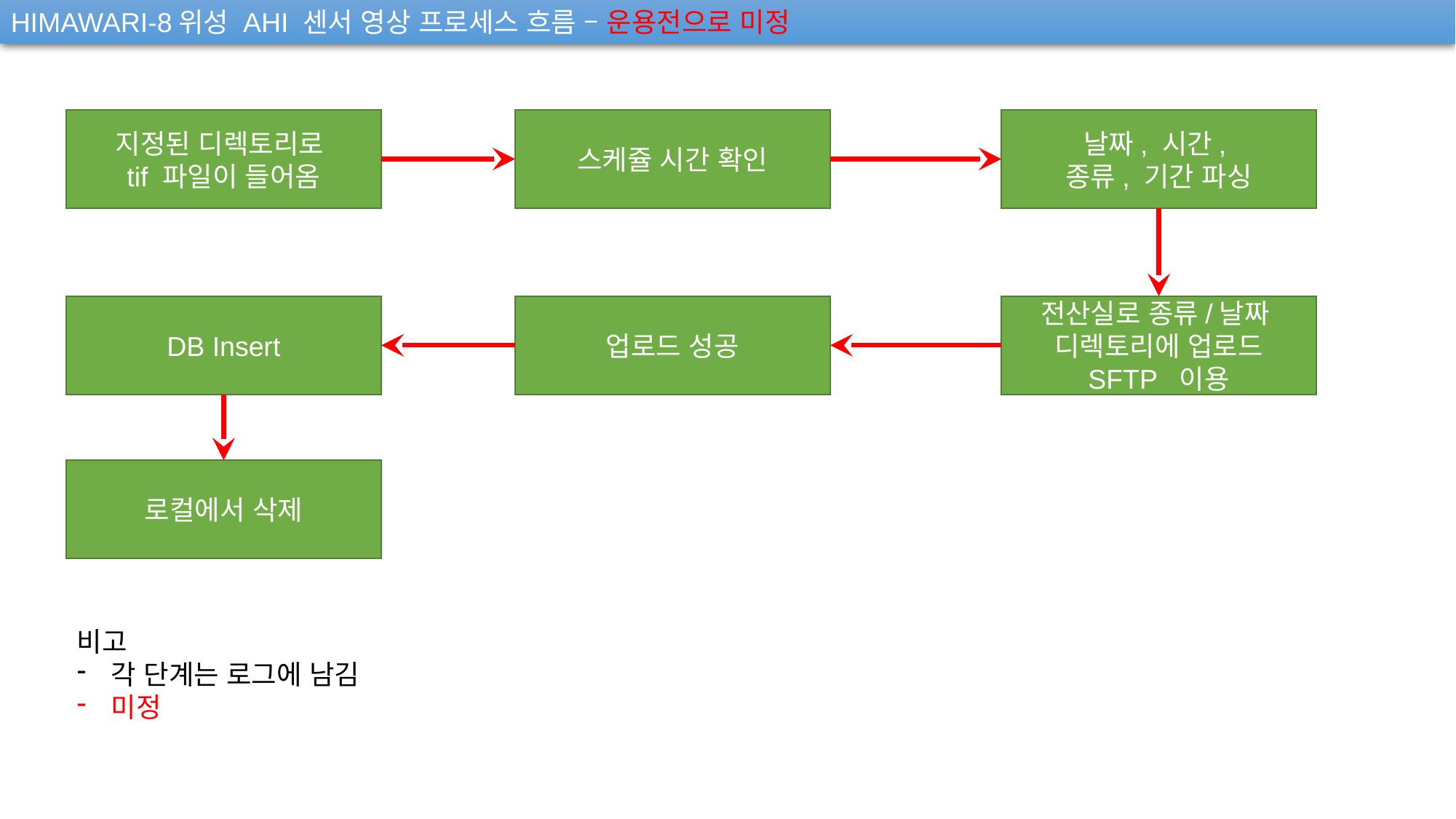

HIMAWARI-8위성 AHI 센서 영상 프로세스 흐름 – 운용전으로 미정
지정된 디렉토리로
tif 파일이 들어옴
스케쥴 시간 확인
날짜, 시간,
종류, 기간 파싱
DB Insert
업로드 성공
전산실로 종류/날짜
디렉토리에 업로드
SFTP  이용
로컬에서 삭제
비고
각 단계는 로그에 남김
미정